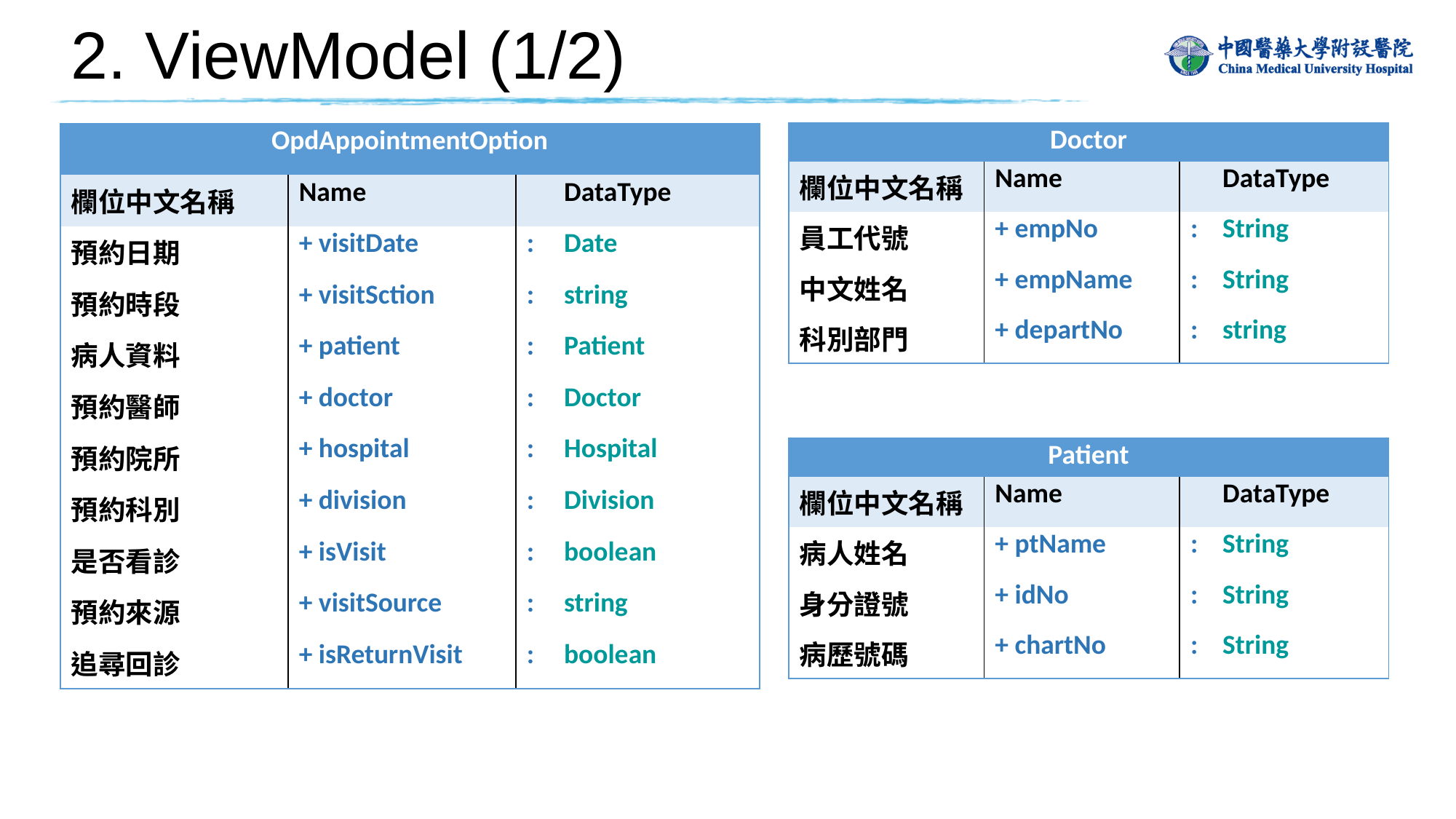

# 2. ViewModel (1/2)
| Doctor |  |  |  |
| --- | --- | --- | --- |
| 欄位中文名稱 | Name |  | DataType |
| 員工代號 | + empNo | : | String |
| 中文姓名 | + empName | : | String |
| 科別部門 | + departNo | : | string |
| OpdAppointmentOption |  |  |  |
| --- | --- | --- | --- |
| 欄位中文名稱 | Name |  | DataType |
| 預約日期 | + visitDate | : | Date |
| 預約時段 | + visitSction | : | string |
| 病人資料 | + patient | : | Patient |
| 預約醫師 | + doctor | : | Doctor |
| 預約院所 | + hospital | : | Hospital |
| 預約科別 | + division | : | Division |
| 是否看診 | + isVisit | : | boolean |
| 預約來源 | + visitSource | : | string |
| 追尋回診 | + isReturnVisit | : | boolean |
| Patient |  |  |  |
| --- | --- | --- | --- |
| 欄位中文名稱 | Name |  | DataType |
| 病人姓名 | + ptName | : | String |
| 身分證號 | + idNo | : | String |
| 病歷號碼 | + chartNo | : | String |